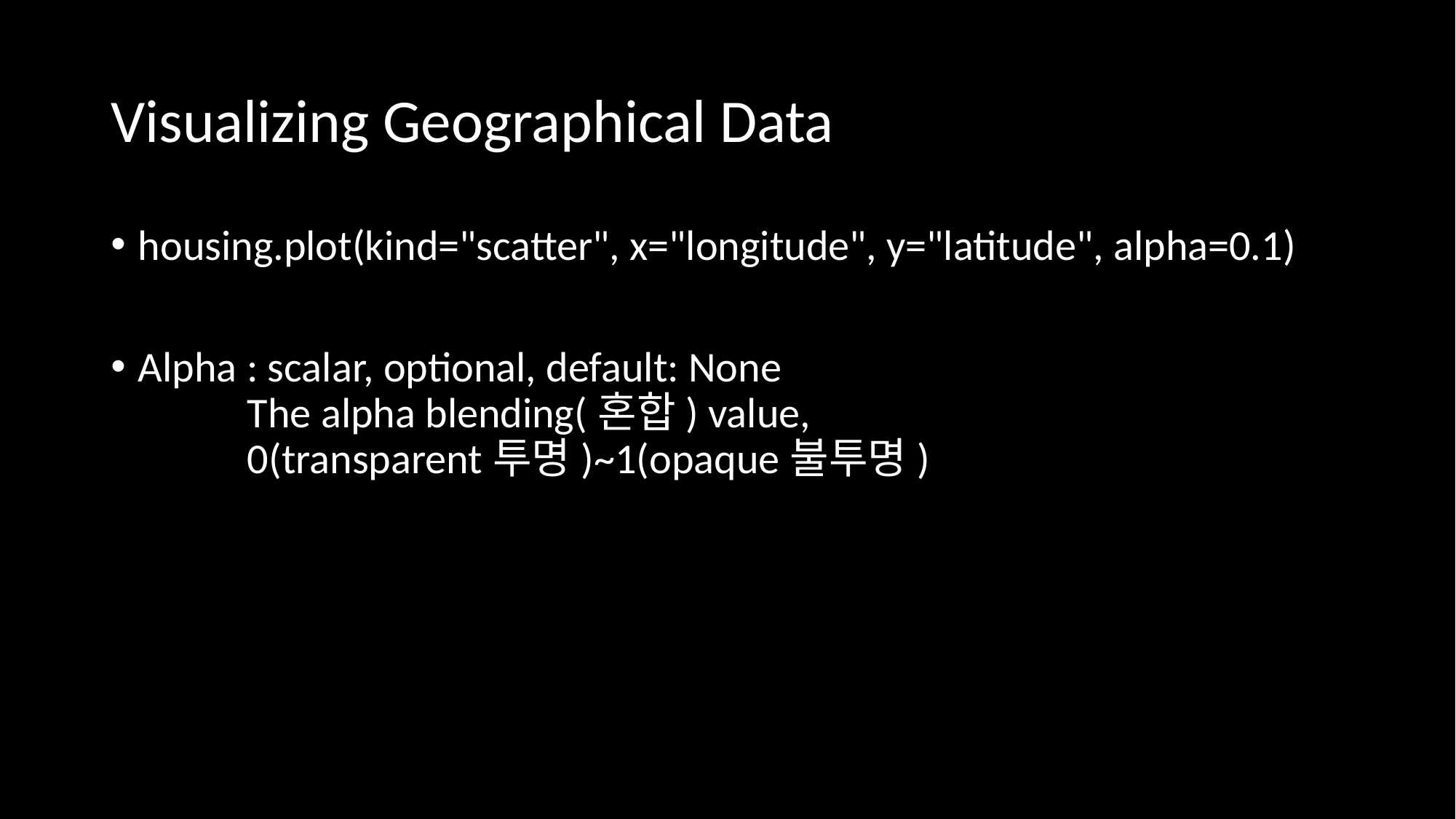

# Visualizing Geographical Data
housing.plot(kind="scatter", x="longitude", y="latitude", alpha=0.1)

Alpha : scalar, optional, default: None
	The alpha blending(혼합) value,
	0(transparent투명)~1(opaque불투명)